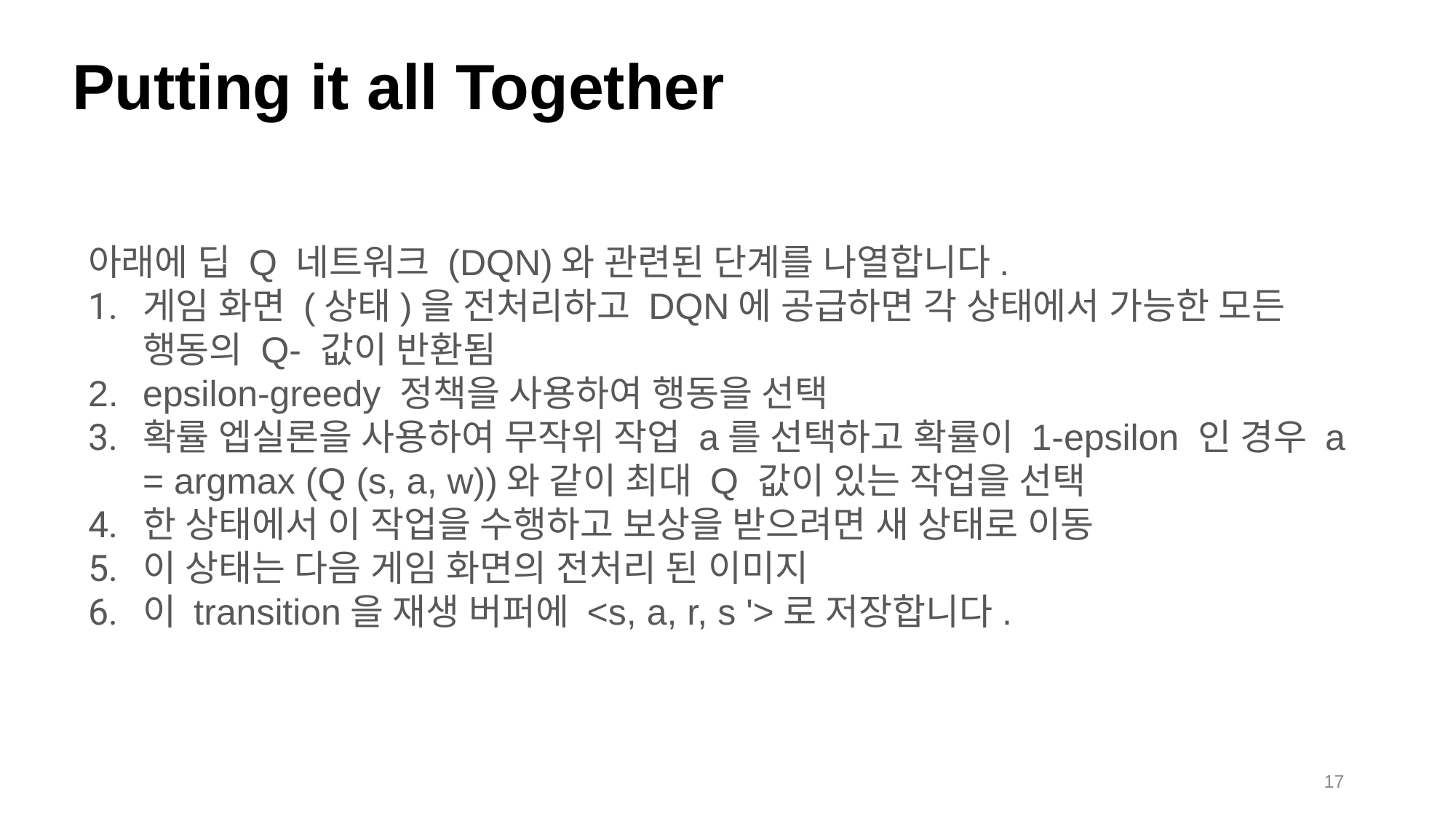

# Putting it all Together
아래에 딥 Q 네트워크 (DQN)와 관련된 단계를 나열합니다.
게임 화면 (상태)을 전처리하고 DQN에 공급하면 각 상태에서 가능한 모든 행동의 Q- 값이 반환됨
epsilon-greedy 정책을 사용하여 행동을 선택
확률 엡실론을 사용하여 무작위 작업 a를 선택하고 확률이 1-epsilon 인 경우 a = argmax (Q (s, a, w))와 같이 최대 Q 값이 있는 작업을 선택
한 상태에서 이 작업을 수행하고 보상을 받으려면 새 상태로 이동
이 상태는 다음 게임 화면의 전처리 된 이미지
이 transition을 재생 버퍼에 <s, a, r, s '>로 저장합니다.
17